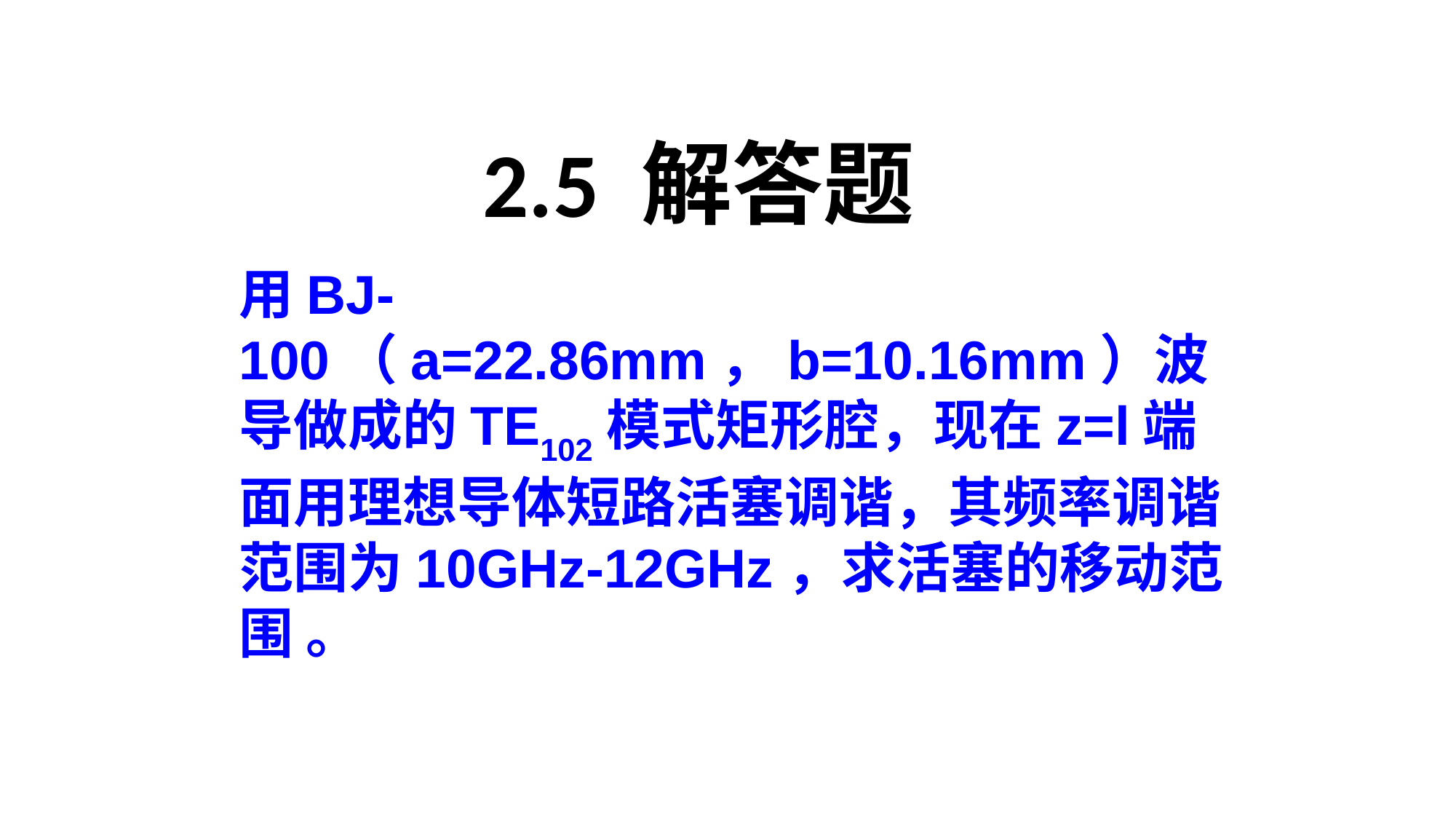

2.5 解答题
用BJ-100（a=22.86mm，b=10.16mm）波导做成的TE102模式矩形腔，现在z=l端面用理想导体短路活塞调谐，其频率调谐范围为10GHz-12GHz，求活塞的移动范围 。